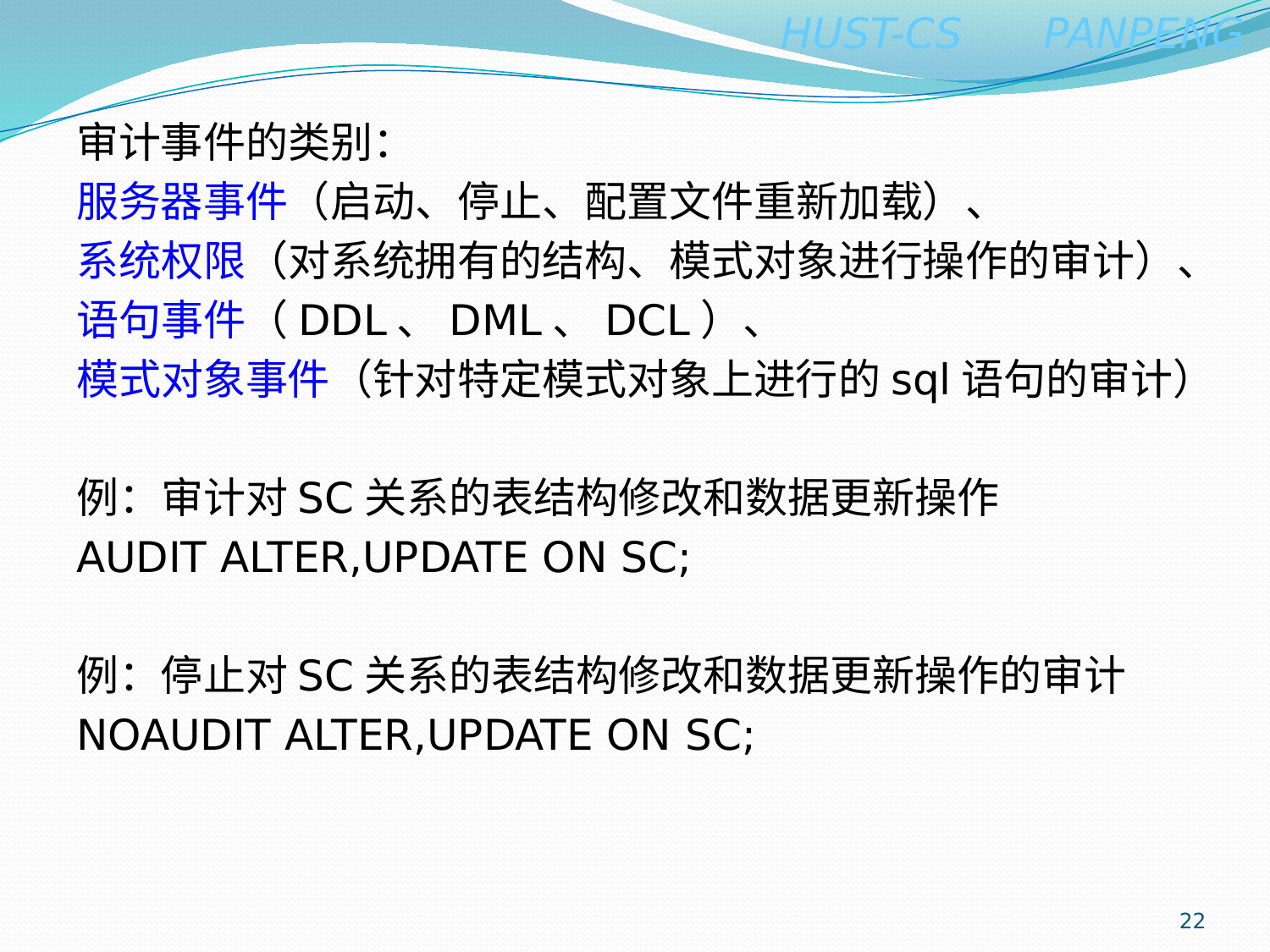

审计事件的类别：
服务器事件（启动、停止、配置文件重新加载）、
系统权限（对系统拥有的结构、模式对象进行操作的审计）、
语句事件（DDL、DML、DCL）、
模式对象事件（针对特定模式对象上进行的sql语句的审计）

例：审计对SC关系的表结构修改和数据更新操作
AUDIT ALTER,UPDATE ON SC;

例：停止对SC关系的表结构修改和数据更新操作的审计
NOAUDIT ALTER,UPDATE ON SC;
22